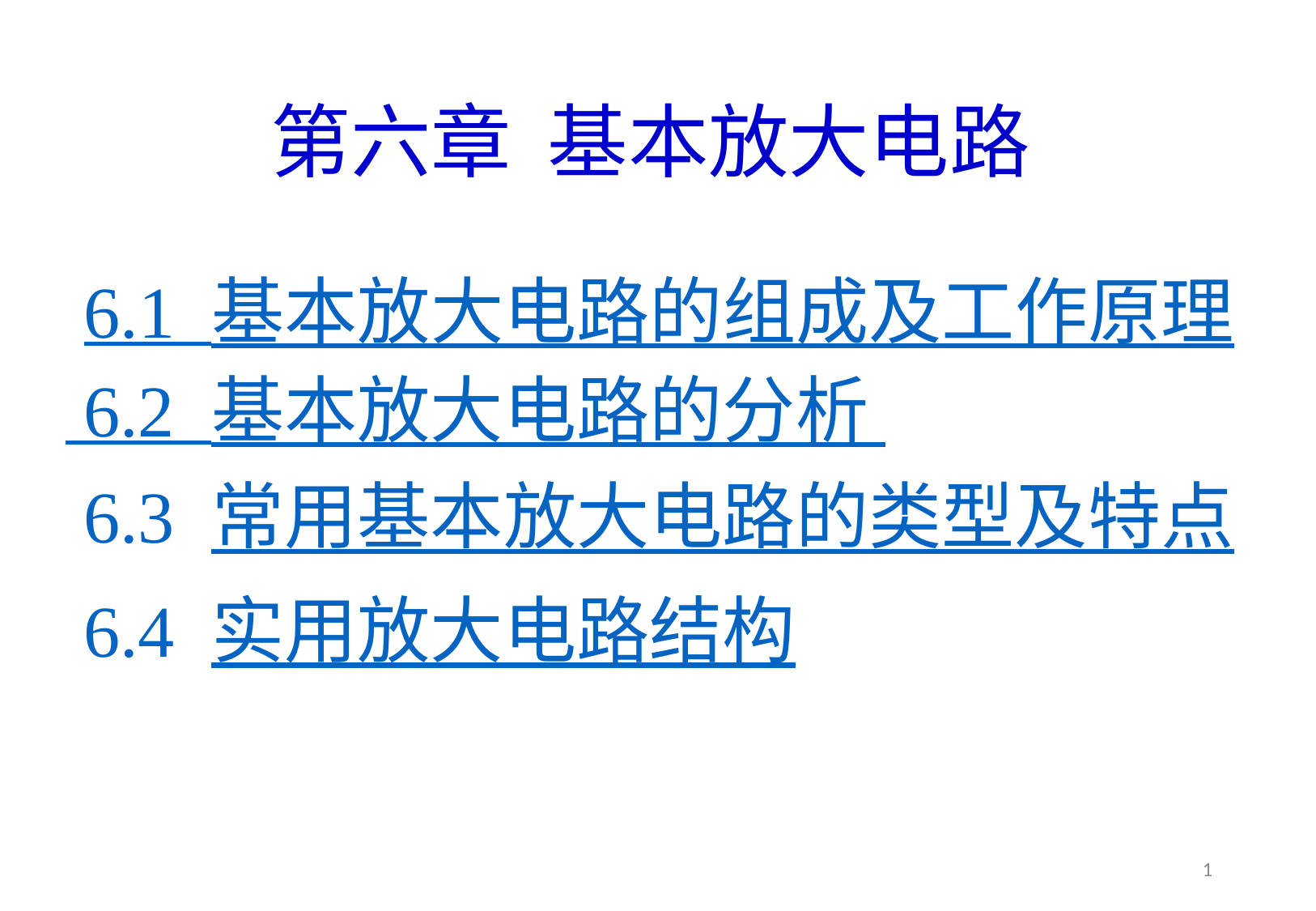

第六章  基本放大电路
6.1  基本放大电路的组成及工作原理
 6.2  基本放大电路的分析
 6.3  常用基本放大电路的类型及特点
 6.4  实用放大电路结构
1